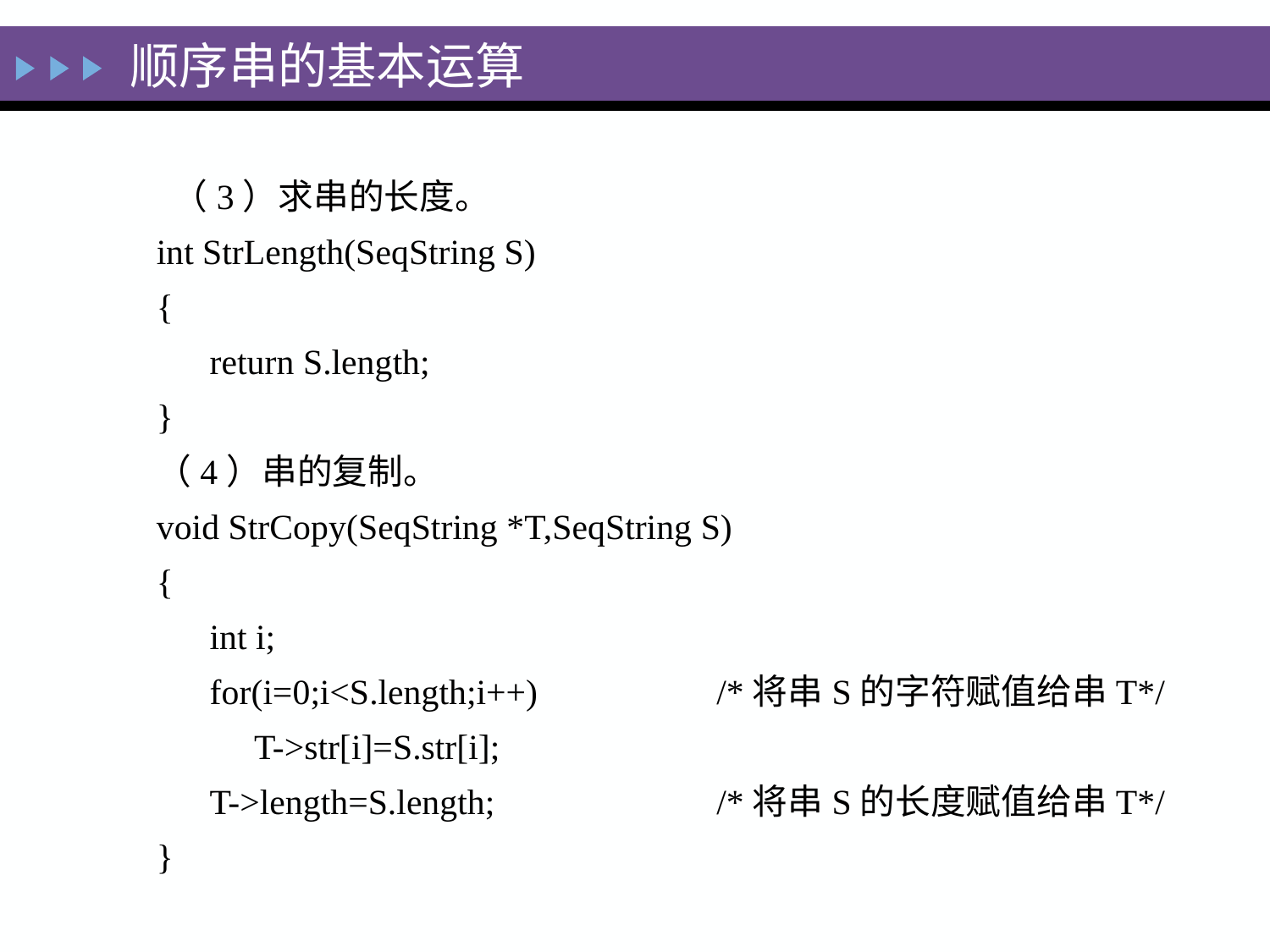

# 顺序串的基本运算
 （3）求串的长度。
int StrLength(SeqString S)
{
      return S.length;
}
（4）串的复制。
void StrCopy(SeqString *T,SeqString S)
{
      int i;
      for(i=0;i<S.length;i++)		/*将串S的字符赋值给串T*/
           T->str[i]=S.str[i];
      T->length=S.length; 		/*将串S的长度赋值给串T*/
}